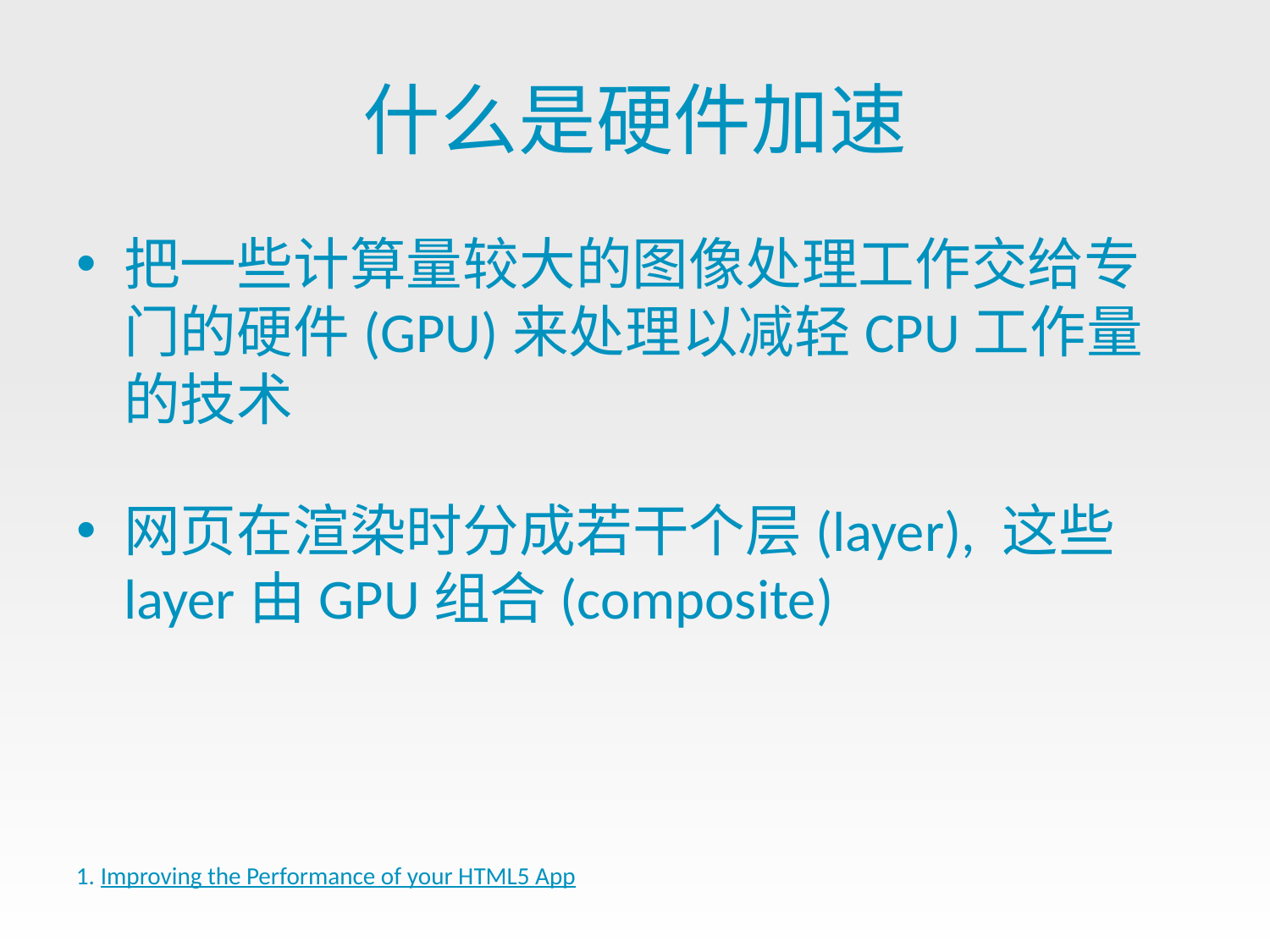

# 什么是硬件加速
把一些计算量较大的图像处理工作交给专门的硬件(GPU)来处理以减轻CPU工作量的技术
网页在渲染时分成若干个层(layer), 这些layer由GPU组合(composite)
Improving the Performance of your HTML5 App